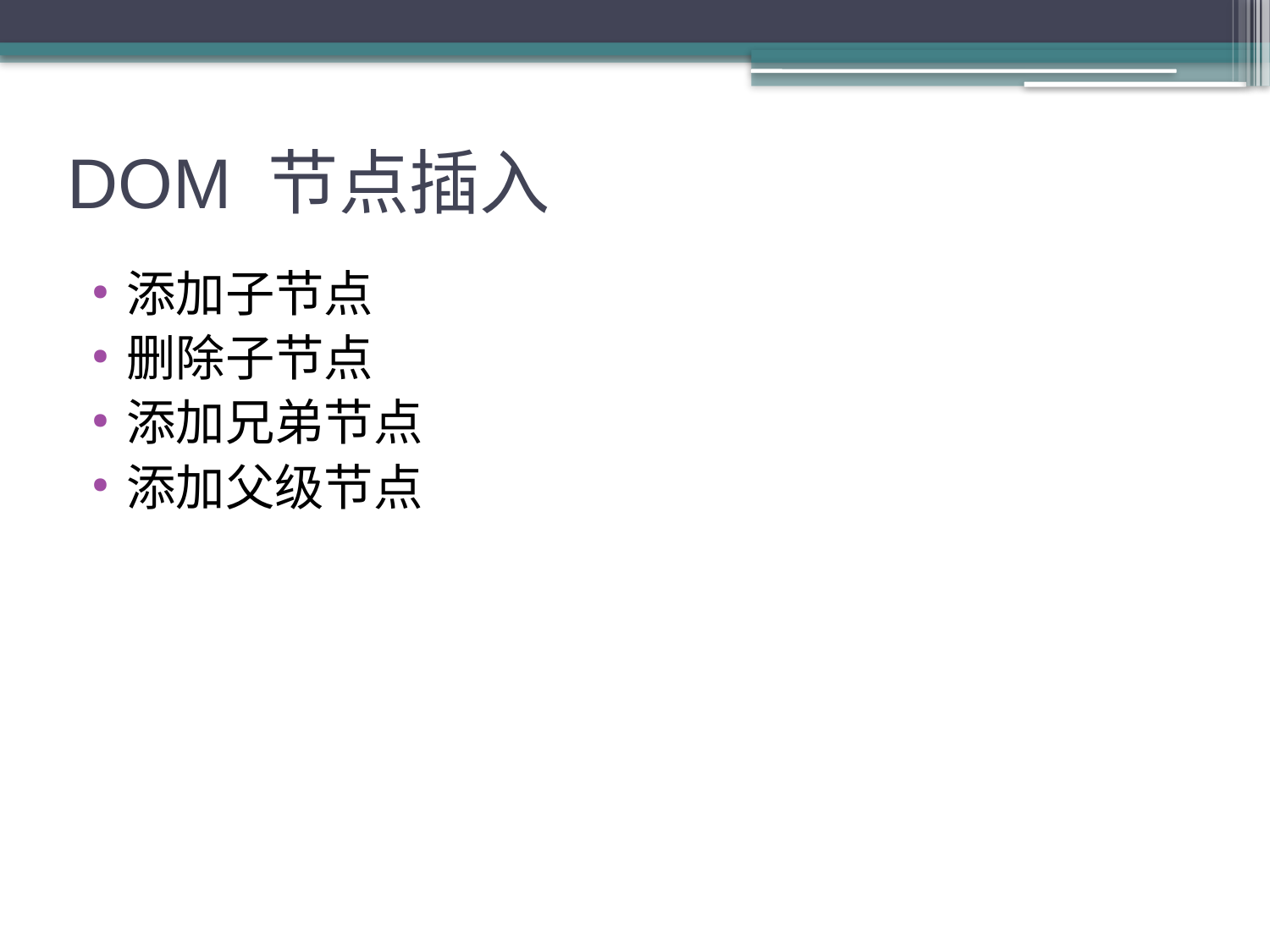

# DOM 节点插入
添加子节点
删除子节点
添加兄弟节点
添加父级节点